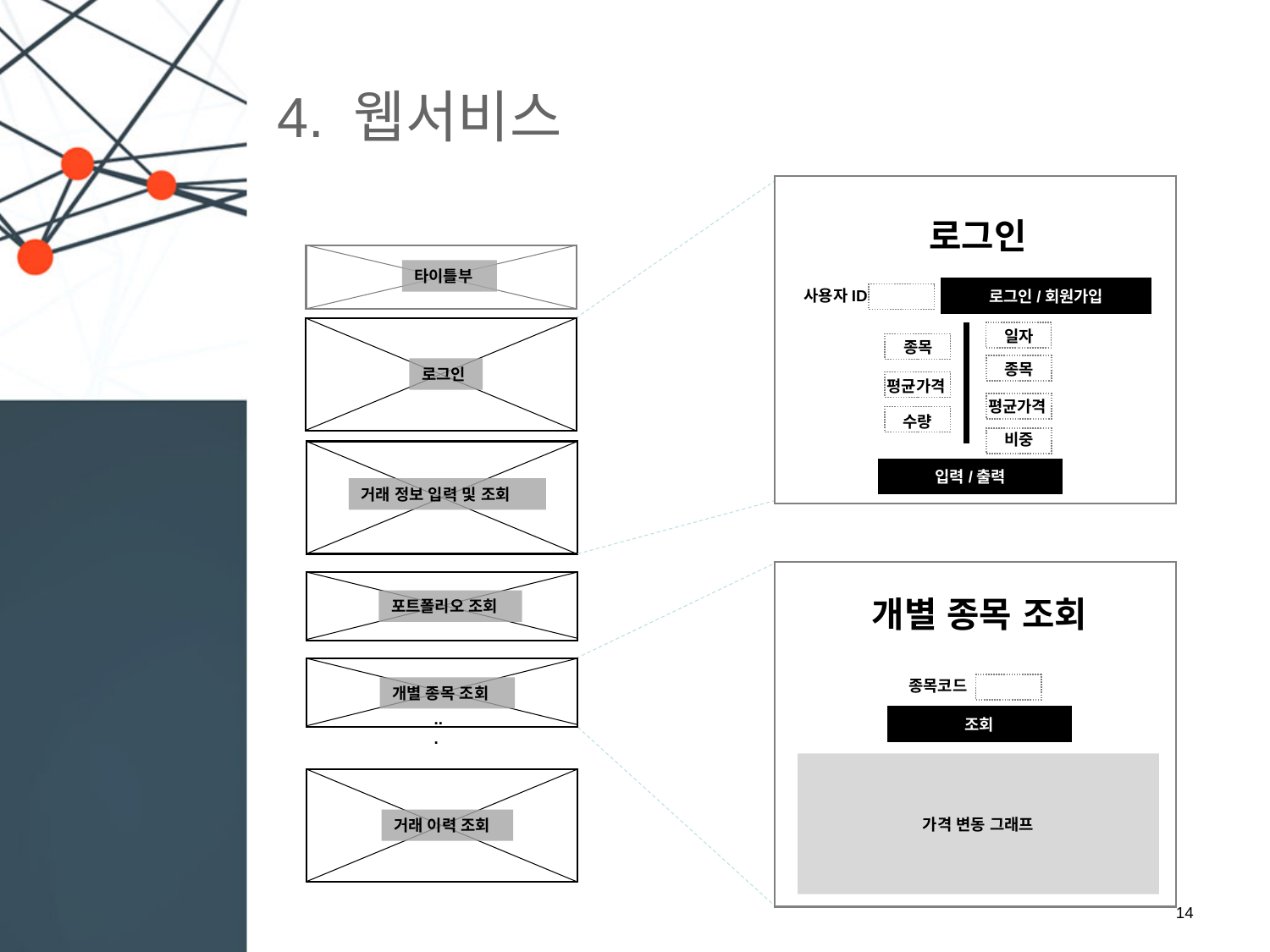

# 4. 웹서비스

로그인

타이틀부
로그인/회원가입
사용자ID

일자

종목

종목

로그인
평균가격

평균가격

수량

비중

입력/출력
거래 정보 입력 및 조회

개별 종목 조회
포트폴리오 조회

종목코드

개별 종목 조회
...
조회
가격 변동 그래프

거래 이력 조회
14